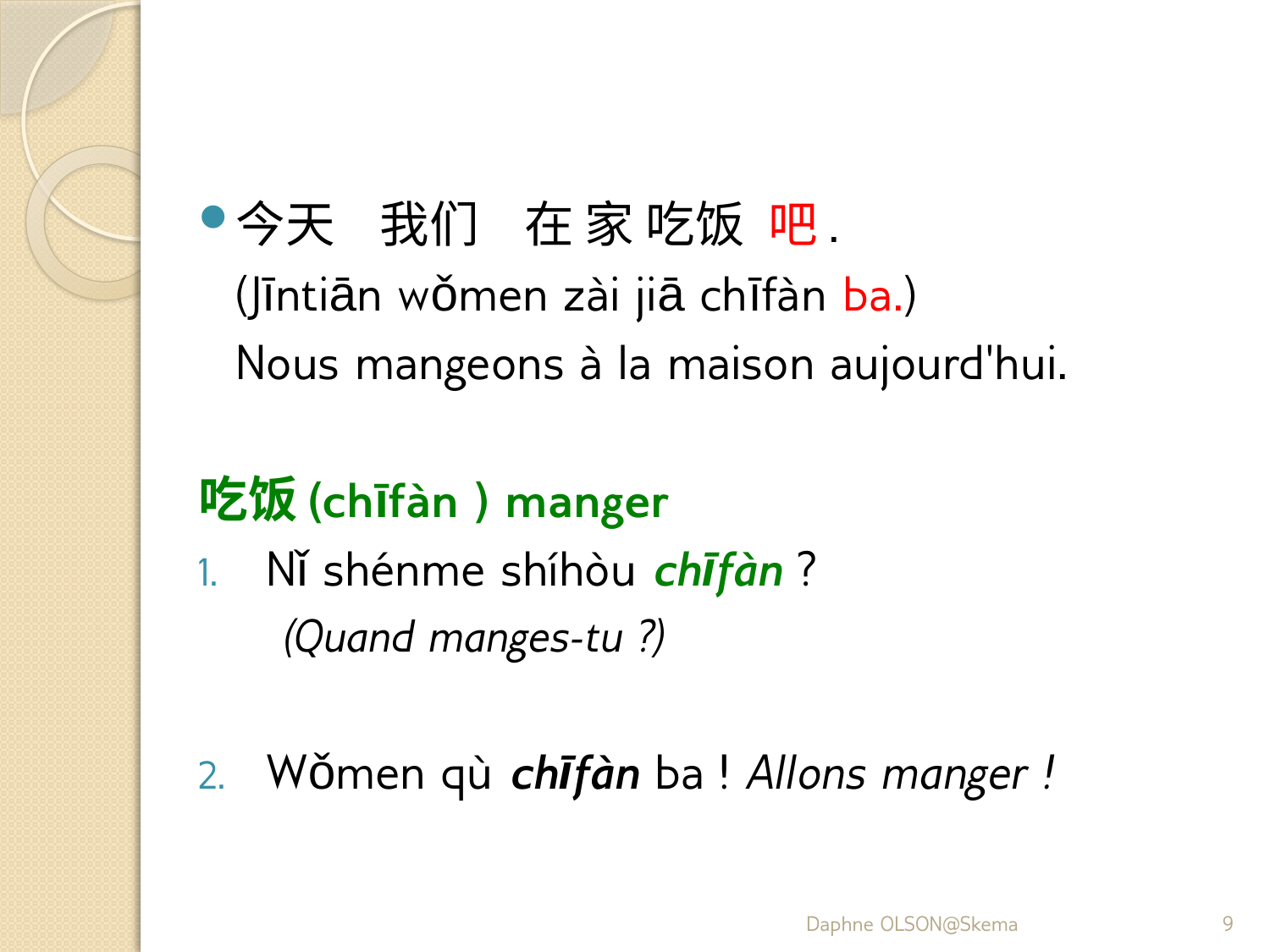

#
今天    我们    在 家 吃饭  吧.
	(Jīntiān wǒmen zài jiā chīfàn ba.)
 	Nous mangeons à la maison aujourd'hui.

吃饭(chīfàn ) manger
Nǐ shénme shíhòu chīfàn ?
      (Quand manges-tu ?)

Wǒmen qù chīfàn ba ! Allons manger !
Daphne OLSON@Skema
9